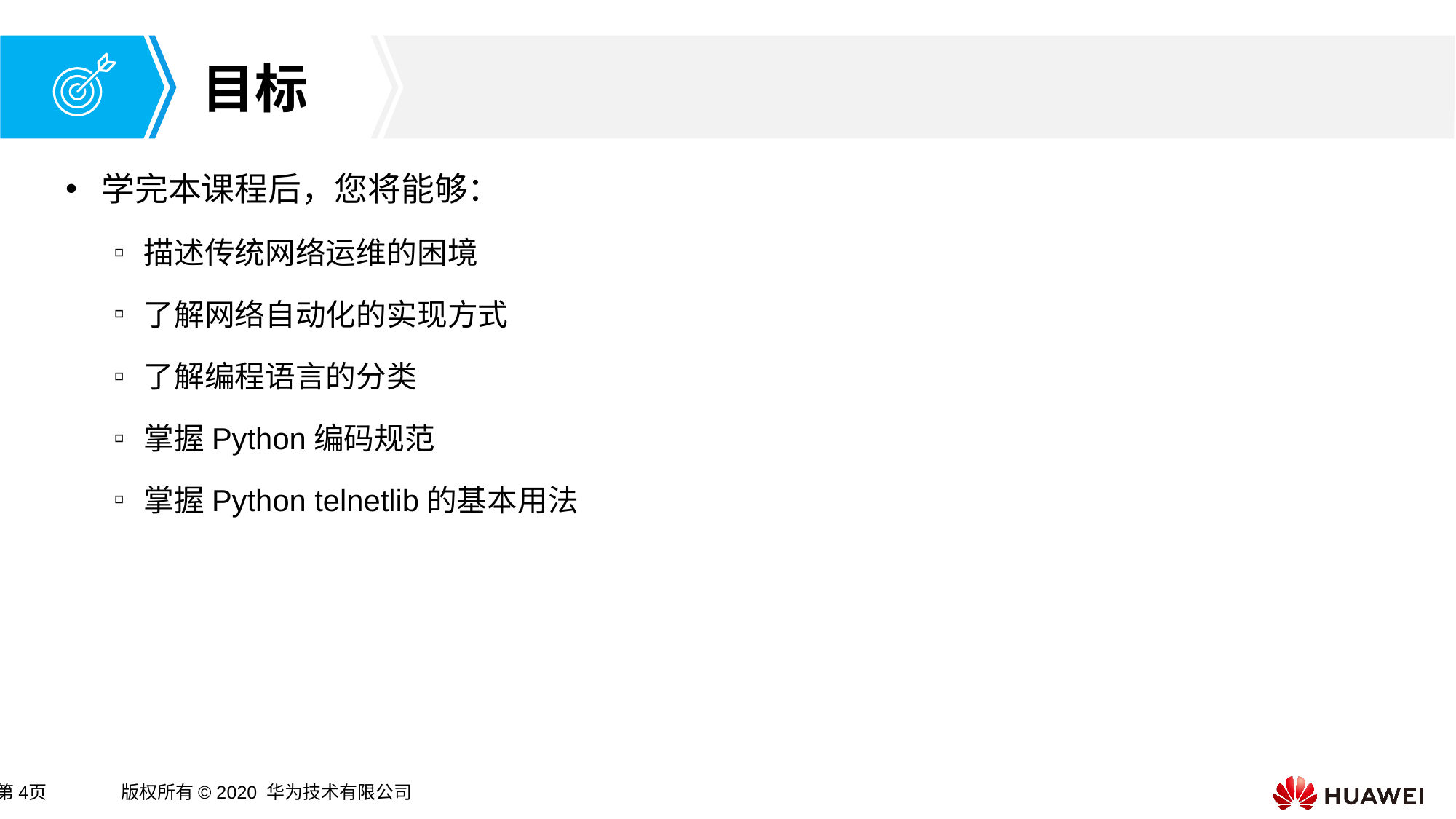

学完本课程后，您将能够：
描述传统网络运维的困境
了解网络自动化的实现方式
了解编程语言的分类
掌握Python编码规范
掌握Python telnetlib的基本用法